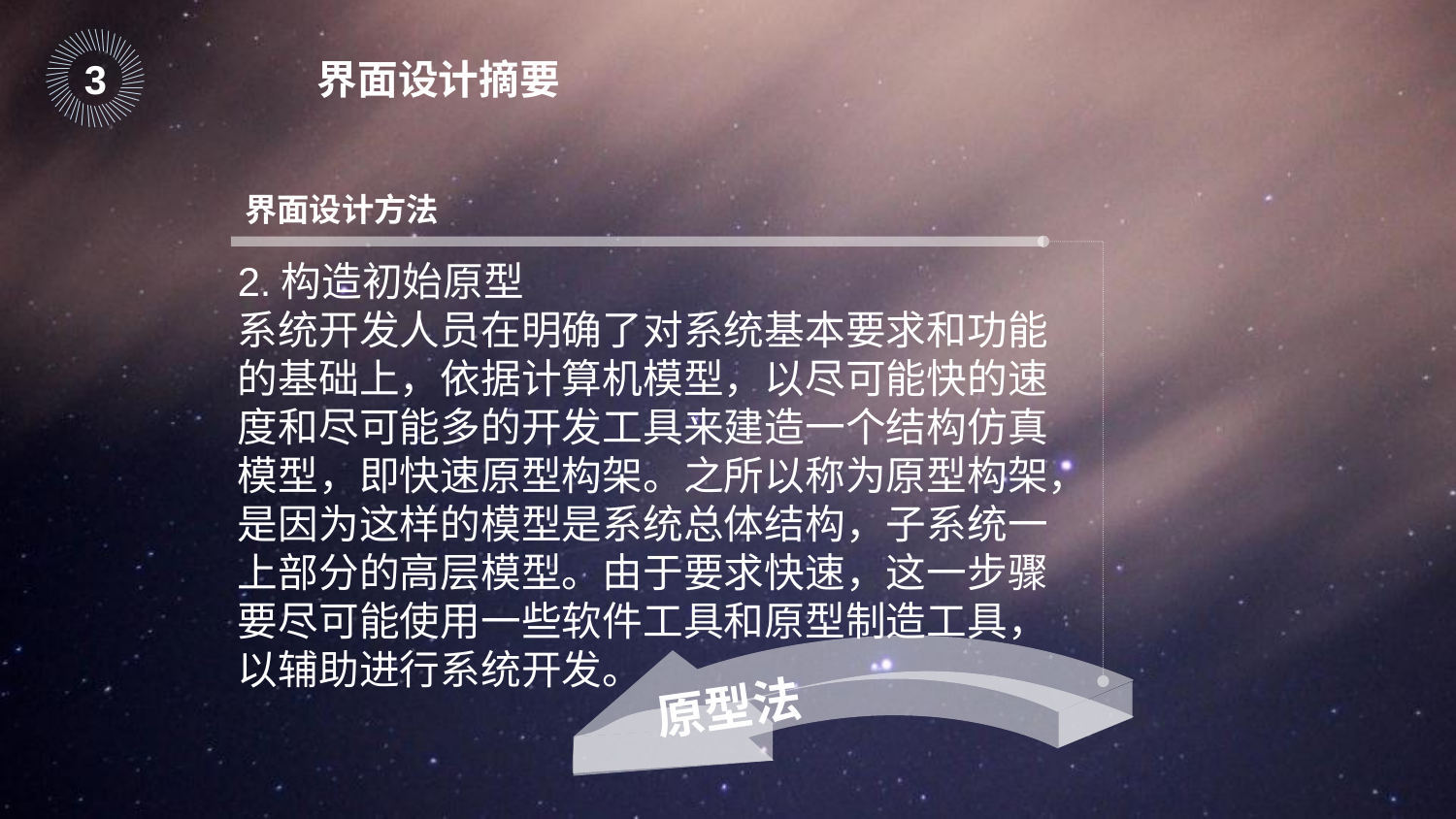

｜
｜
｜
｜
｜
｜
｜
｜
｜
｜
｜
｜
｜
｜
｜
｜
｜
｜
｜
｜
｜
｜
｜
｜
｜
｜
｜
｜
｜
｜
｜
｜
｜
｜
｜
｜
｜
｜
｜
｜
｜
｜
｜
｜
｜
｜
3
界面设计摘要
界面设计方法

2.构造初始原型
系统开发人员在明确了对系统基本要求和功能的基础上，依据计算机模型，以尽可能快的速度和尽可能多的开发工具来建造一个结构仿真模型，即快速原型构架。之所以称为原型构架，是因为这样的模型是系统总体结构，子系统一上部分的高层模型。由于要求快速，这一步骤要尽可能使用一些软件工具和原型制造工具，以辅助进行系统开发。

原型法